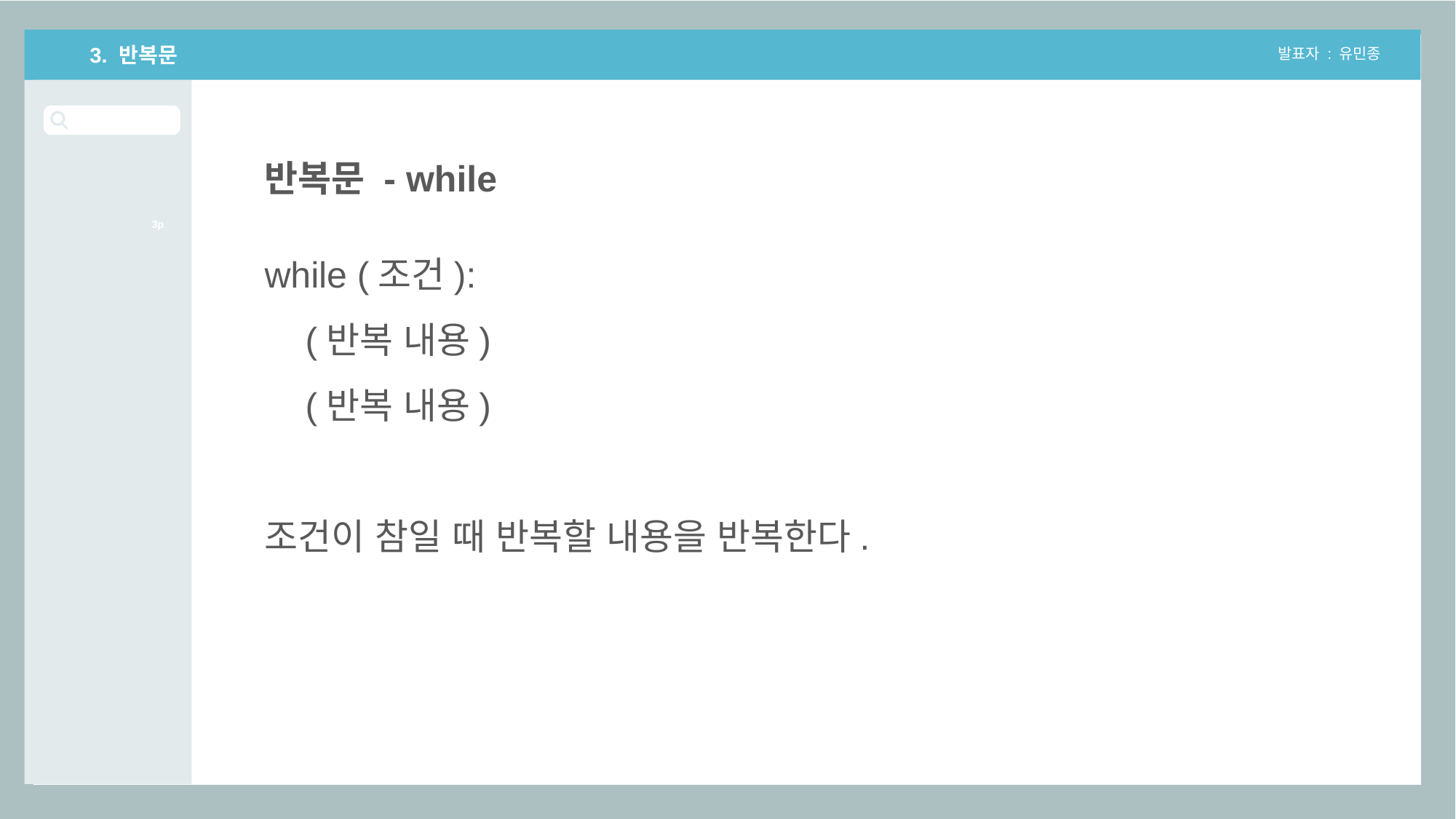

3. 반복문
발표자 : 유민종

반복문 - while
3p
while (조건):
    (반복 내용)
    (반복 내용)

조건이 참일 때 반복할 내용을 반복한다.